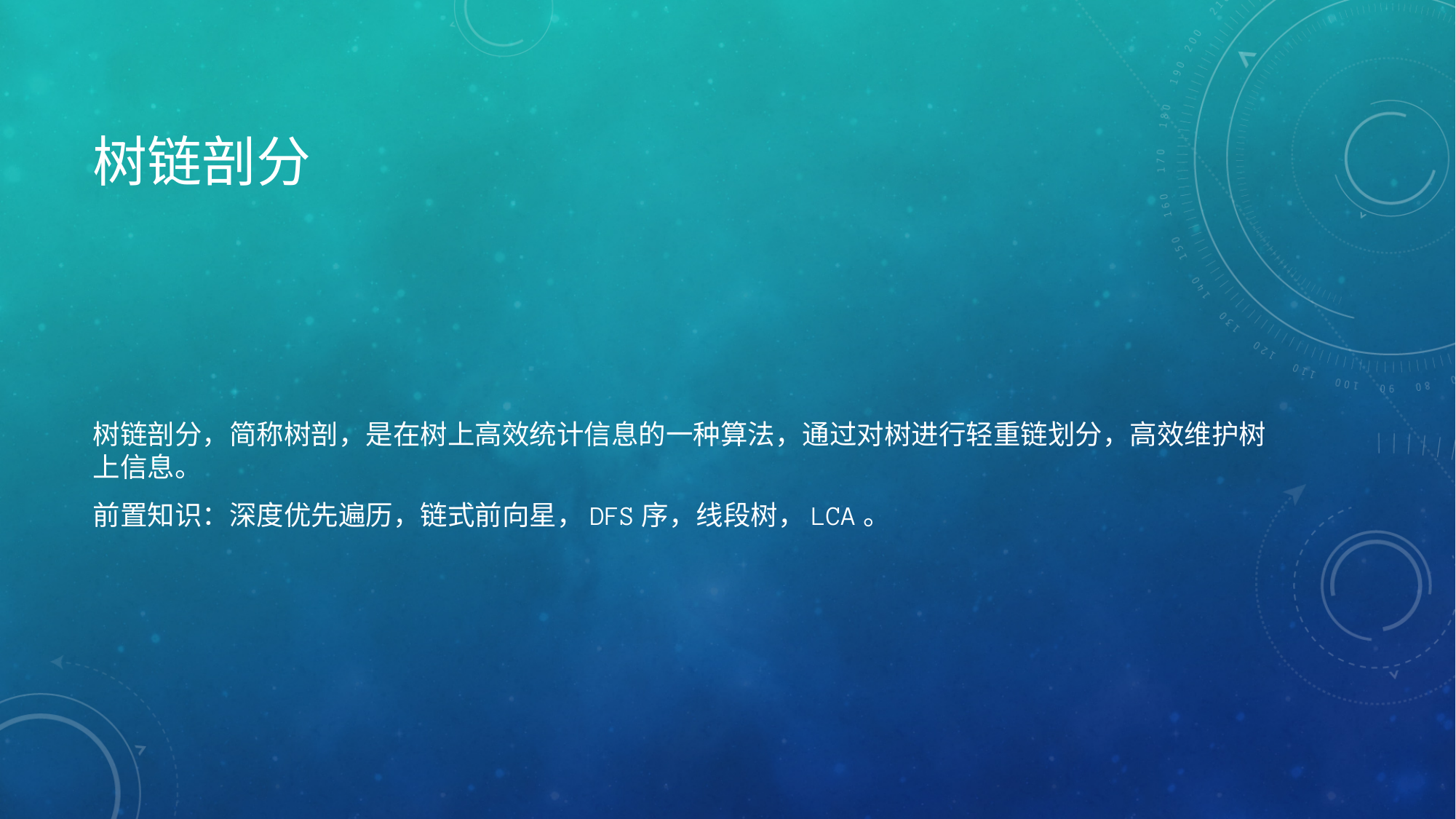

# 树链剖分
树链剖分，简称树剖，是在树上高效统计信息的一种算法，通过对树进行轻重链划分，高效维护树上信息。
前置知识：深度优先遍历，链式前向星，DFS序，线段树，LCA。